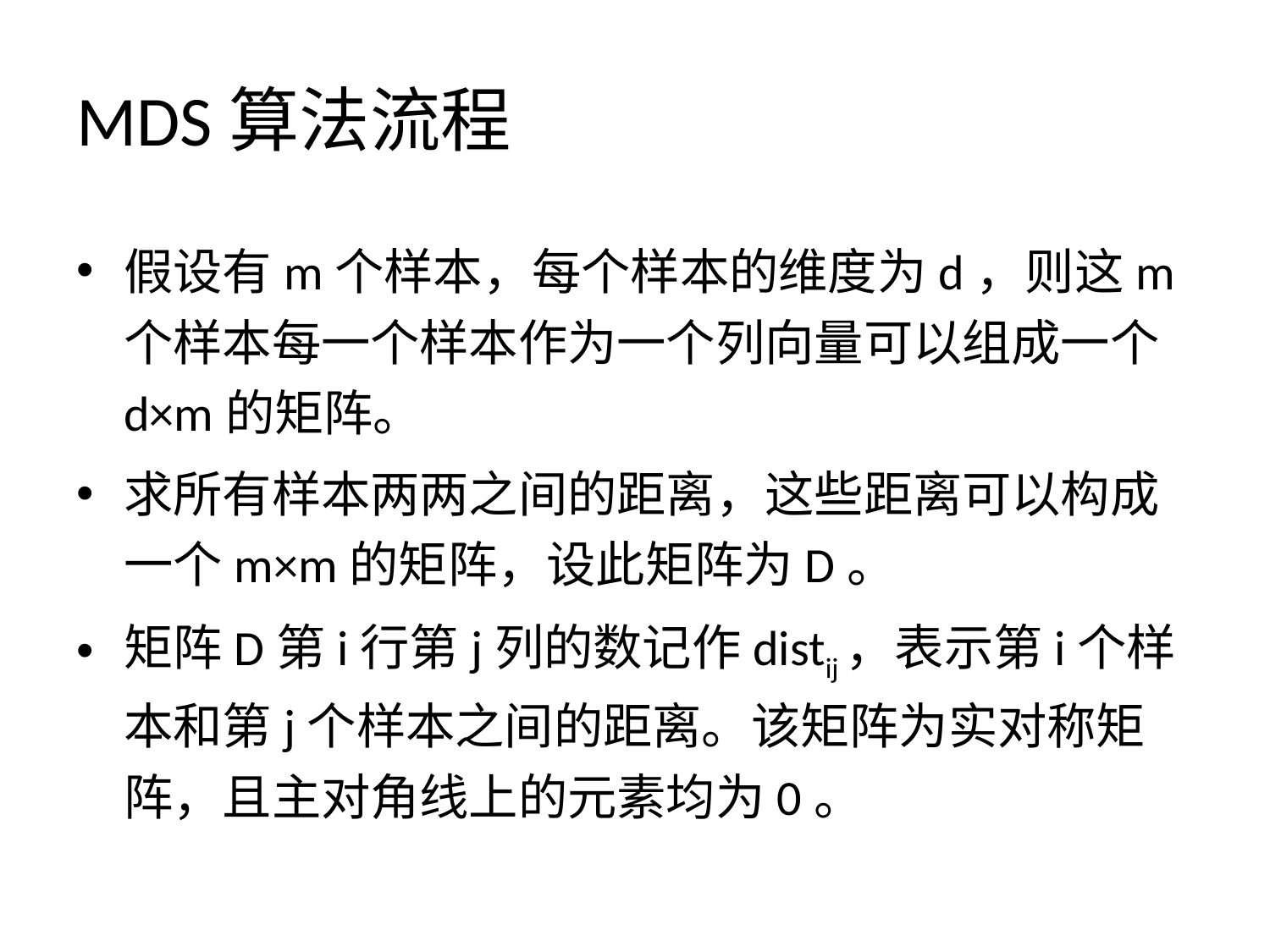

# MDS算法流程
假设有m个样本，每个样本的维度为d，则这m个样本每一个样本作为一个列向量可以组成一个d×m的矩阵。
求所有样本两两之间的距离，这些距离可以构成一个m×m的矩阵，设此矩阵为D。
矩阵D第i行第j列的数记作distij，表示第i个样本和第j个样本之间的距离。该矩阵为实对称矩阵，且主对角线上的元素均为0。